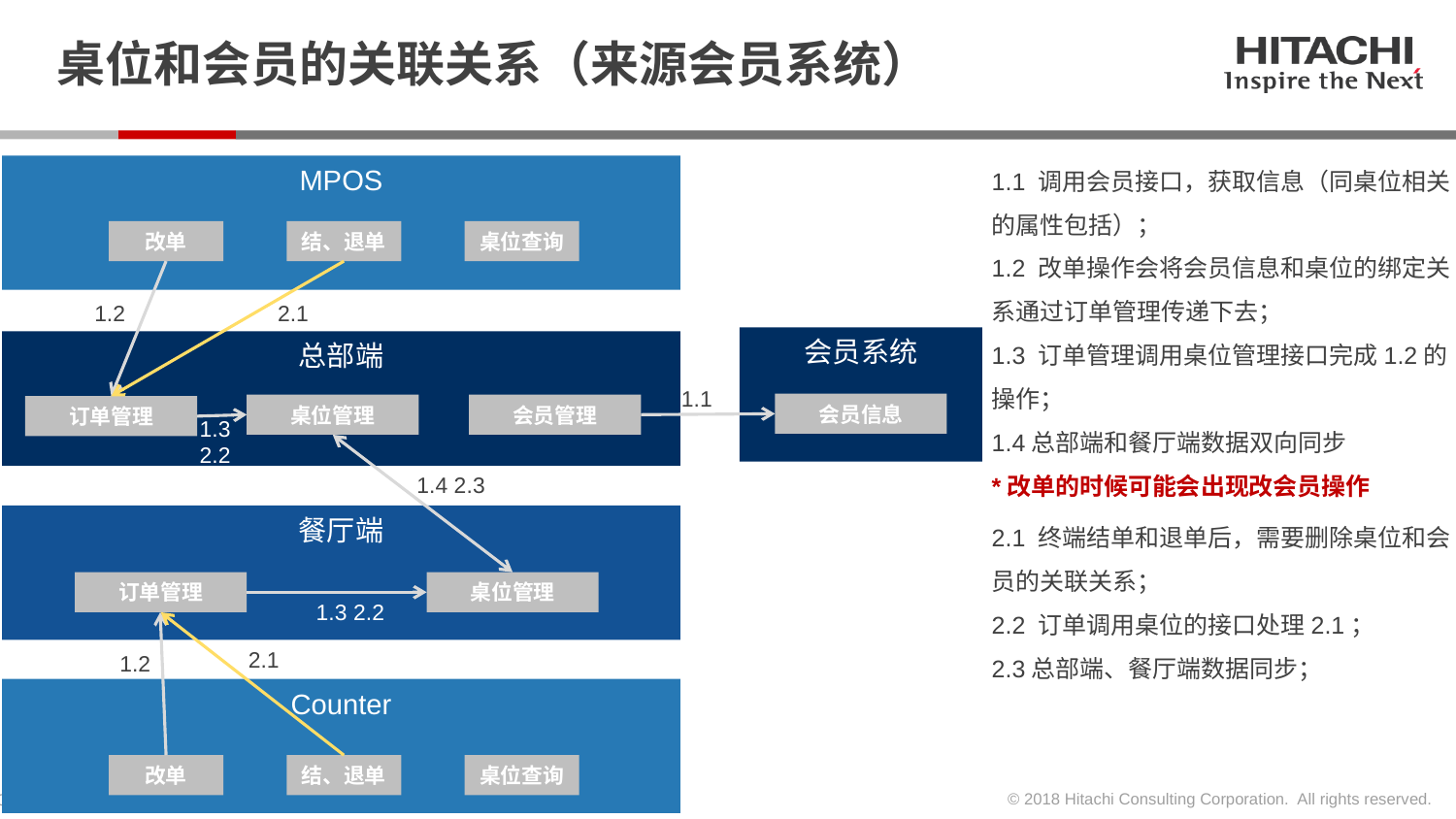

# 桌位和会员的关联关系（来源会员系统）
1.1 调用会员接口，获取信息（同桌位相关的属性包括）；
1.2 改单操作会将会员信息和桌位的绑定关系通过订单管理传递下去；
1.3 订单管理调用桌位管理接口完成1.2的操作；
1.4总部端和餐厅端数据双向同步
*改单的时候可能会出现改会员操作
MPOS
改单
结、退单
桌位查询
1.2
2.1
会员系统
总部端
1.1
会员信息
桌位管理
会员管理
订单管理
1.3
2.2
1.4 2.3
2.1 终端结单和退单后，需要删除桌位和会员的关联关系；
2.2 订单调用桌位的接口处理2.1；
2.3总部端、餐厅端数据同步；
餐厅端
订单管理
桌位管理
1.3 2.2
2.1
1.2
Counter
改单
结、退单
桌位查询